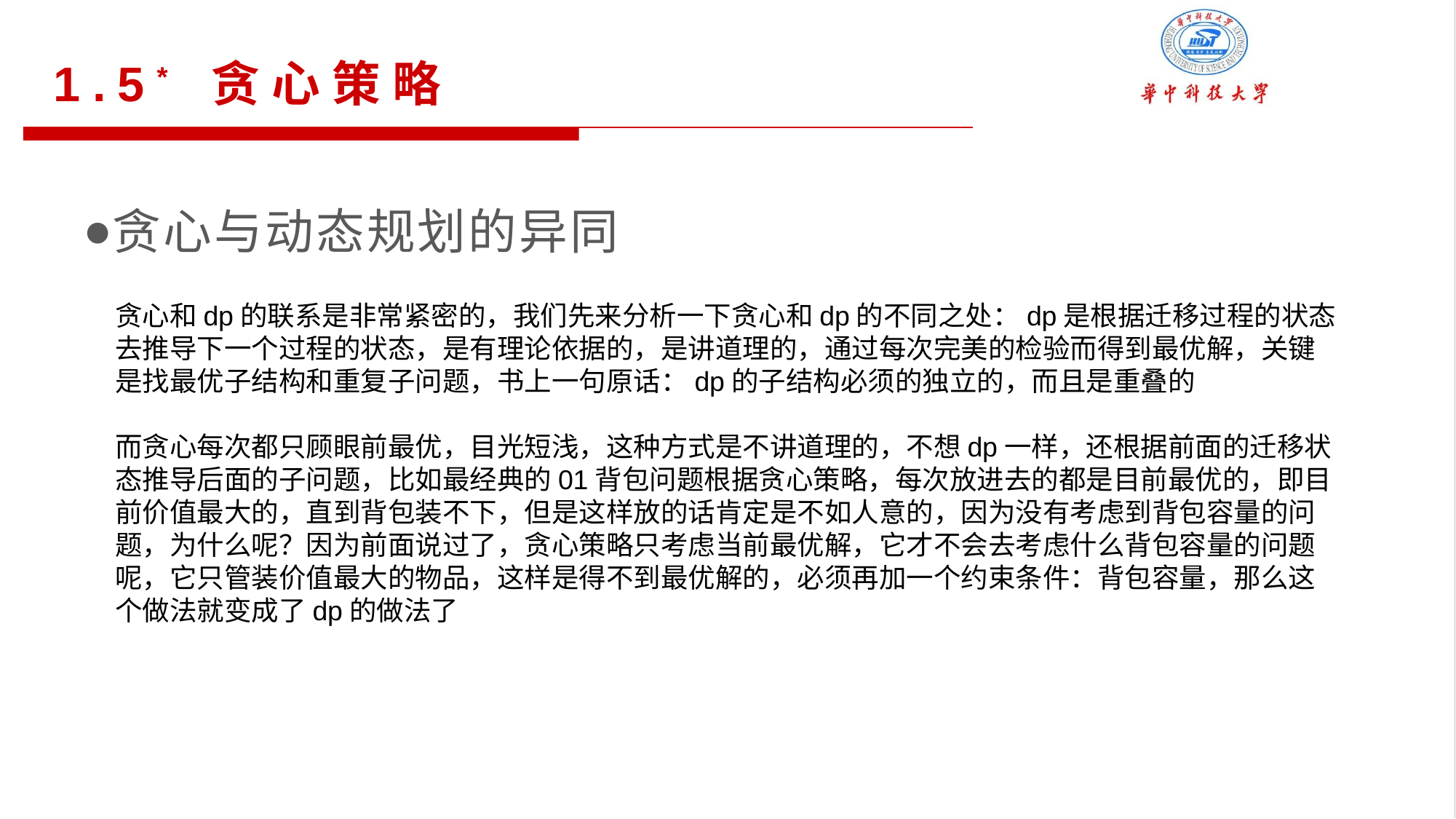

1.5* 贪心策略

贪心与动态规划的异同
贪心和dp的联系是非常紧密的，我们先来分析一下贪心和dp的不同之处：dp是根据迁移过程的状态去推导下一个过程的状态，是有理论依据的，是讲道理的，通过每次完美的检验而得到最优解，关键是找最优子结构和重复子问题，书上一句原话：dp的子结构必须的独立的，而且是重叠的

而贪心每次都只顾眼前最优，目光短浅，这种方式是不讲道理的，不想dp一样，还根据前面的迁移状态推导后面的子问题，比如最经典的01背包问题根据贪心策略，每次放进去的都是目前最优的，即目前价值最大的，直到背包装不下，但是这样放的话肯定是不如人意的，因为没有考虑到背包容量的问题，为什么呢？因为前面说过了，贪心策略只考虑当前最优解，它才不会去考虑什么背包容量的问题呢，它只管装价值最大的物品，这样是得不到最优解的，必须再加一个约束条件：背包容量，那么这个做法就变成了dp的做法了